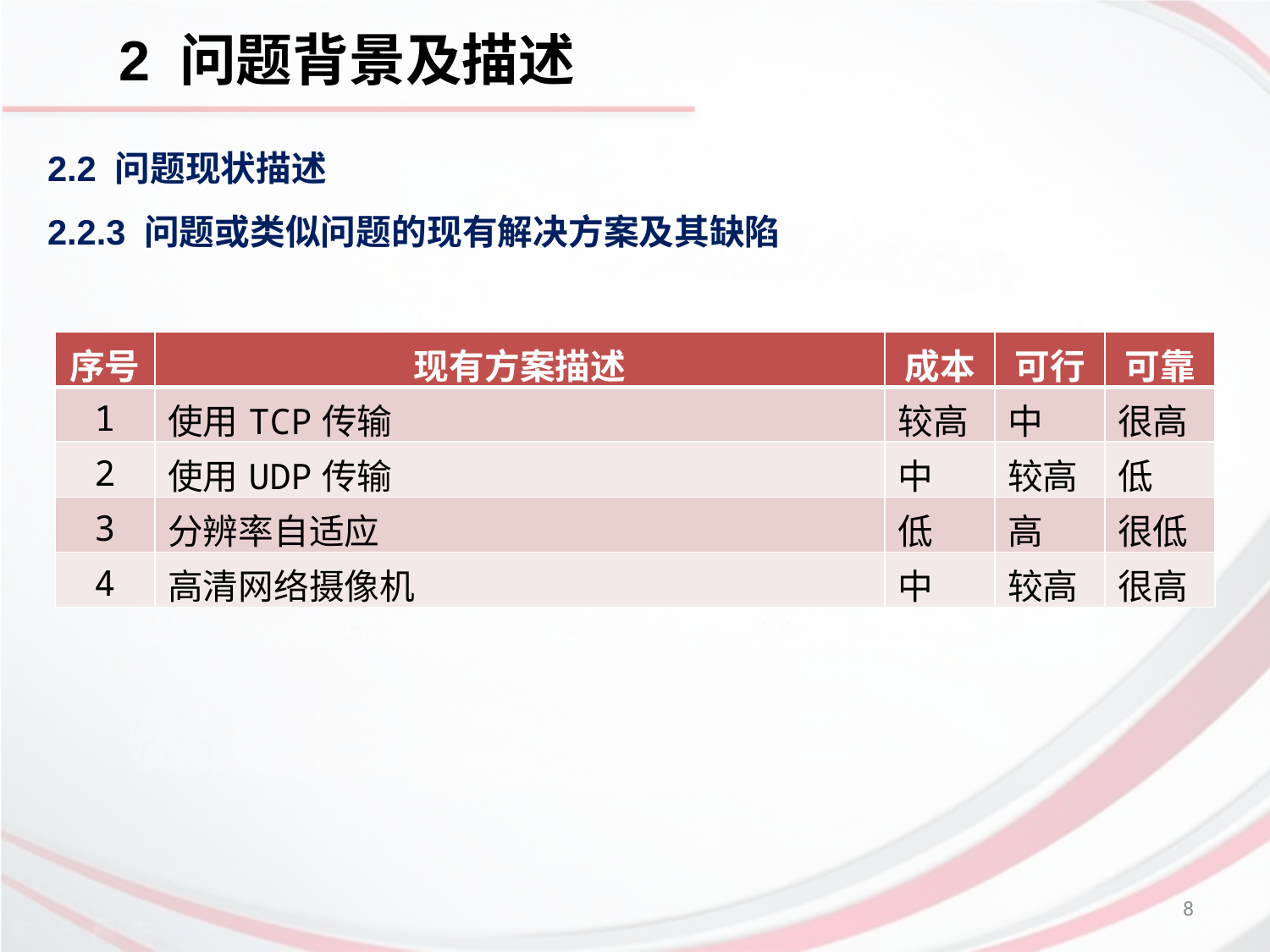

2 问题背景及描述
2.2 问题现状描述
2.2.3 问题或类似问题的现有解决方案及其缺陷

| 序号 | 现有方案描述 | 成本 | 可行 | 可靠 |
| --- | --- | --- | --- | --- |
| 1 | 使用TCP传输 | 较高 | 中 | 很高 |
| 2 | 使用UDP传输 | 中 | 较高 | 低 |
| 3 | 分辨率自适应 | 低 | 高 | 很低 |
| 4 | 高清网络摄像机 | 中 | 较高 | 很高 |
8